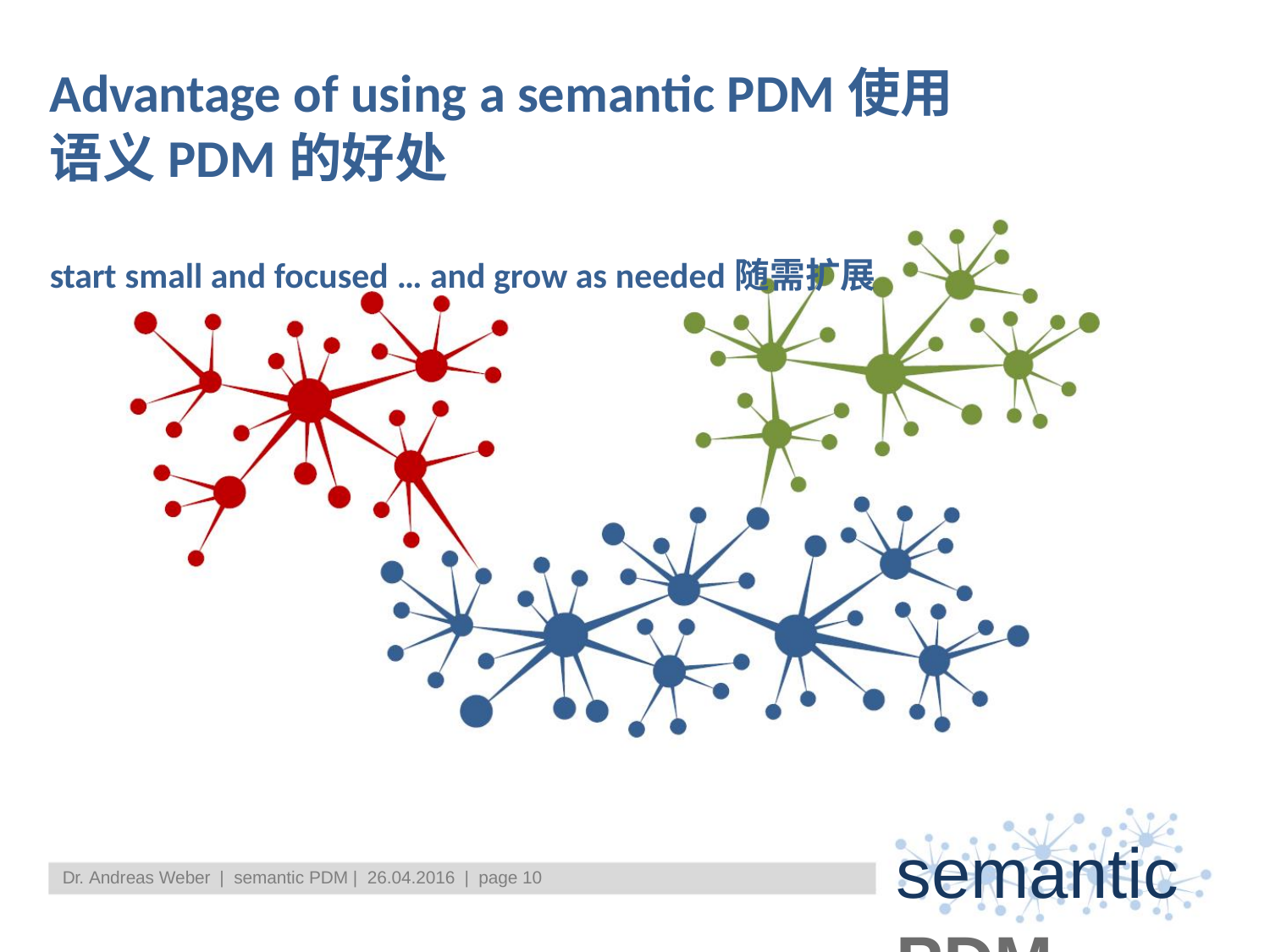

Advantage of using a semantic PDM使用语义PDM的好处

start small and focused … and grow as needed随需扩展
semantic PDM
Dr. Andreas Weber | semantic PDM | 26.04.2016 | page 10